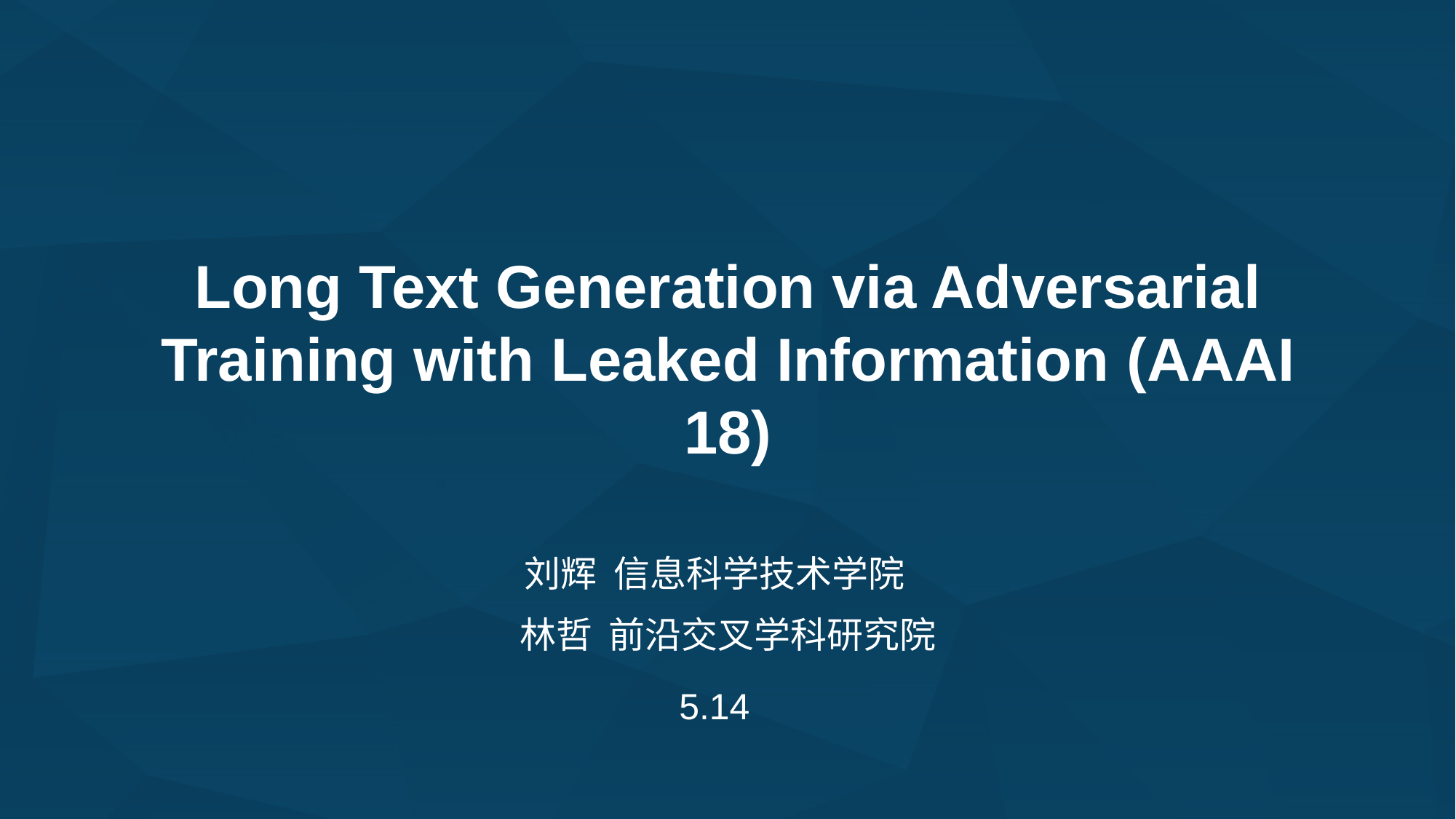

Long Text Generation via Adversarial Training with Leaked Information (AAAI 18)
刘辉  信息科学技术学院
林哲  前沿交叉学科研究院
5.14